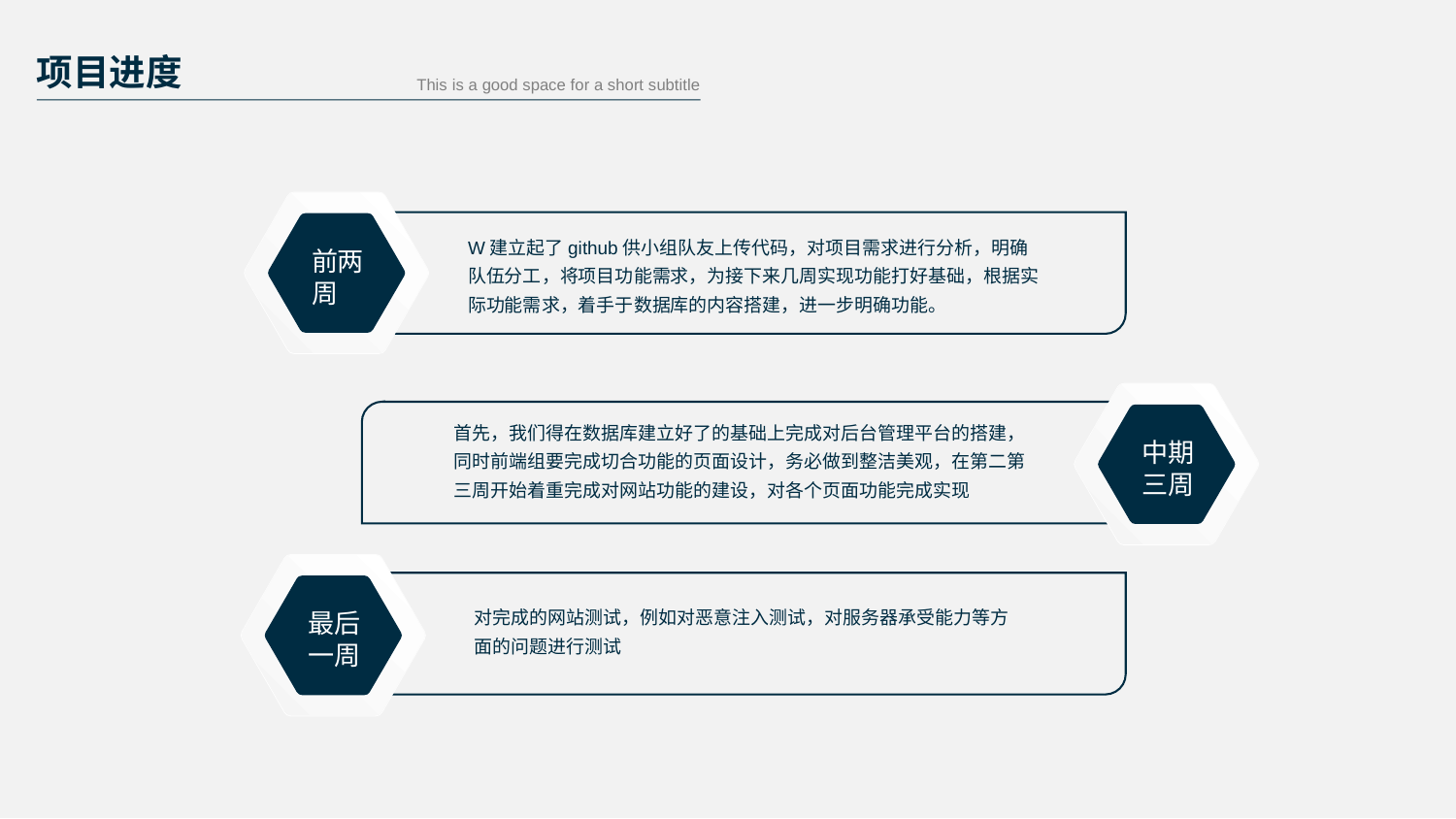

项目进度
This is a good space for a short subtitle

前两周

W建立起了github供小组队友上传代码，对项目需求进行分析，明确队伍分工，将项目功能需求，为接下来几周实现功能打好基础，根据实际功能需求，着手于数据库的内容搭建，进一步明确功能。

中期三周

首先，我们得在数据库建立好了的基础上完成对后台管理平台的搭建，同时前端组要完成切合功能的页面设计，务必做到整洁美观，在第二第三周开始着重完成对网站功能的建设，对各个页面功能完成实现

最后一周

对完成的网站测试，例如对恶意注入测试，对服务器承受能力等方面的问题进行测试